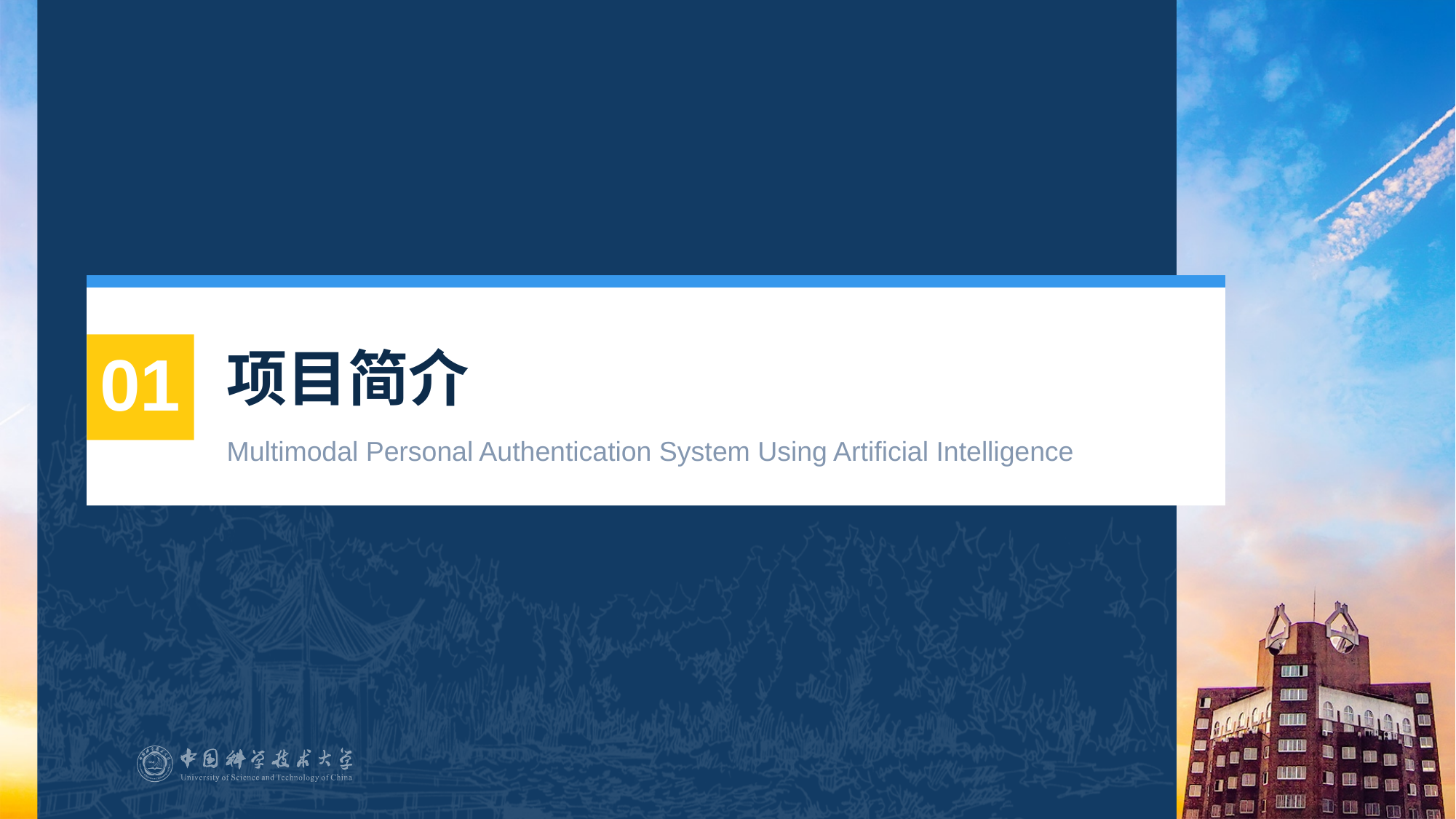

# 项目简介
01
Multimodal Personal Authentication System Using Artificial Intelligence